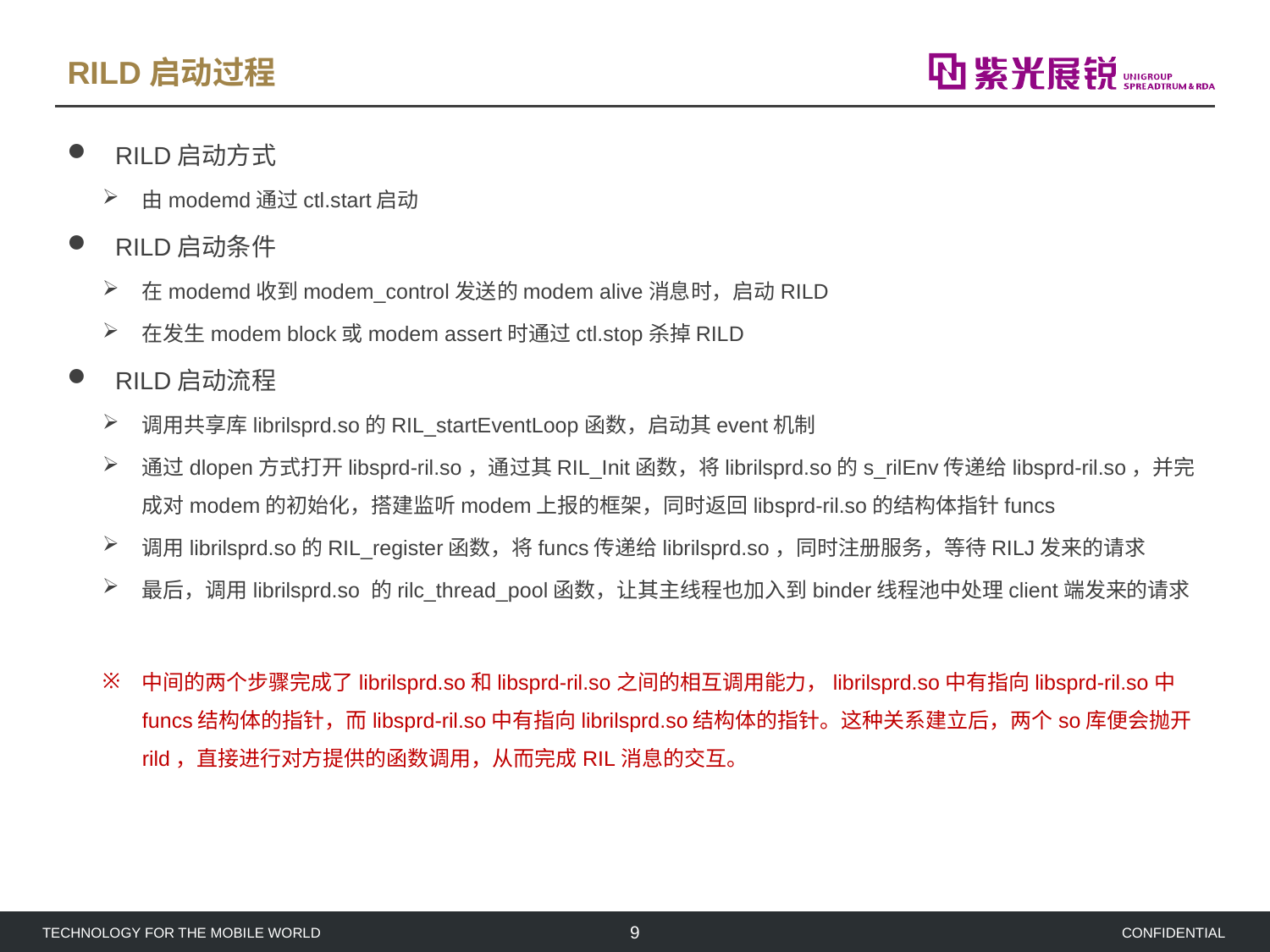

# RILD启动过程
RILD启动方式
由modemd通过ctl.start启动
RILD启动条件
在modemd收到modem_control发送的modem alive消息时，启动RILD
在发生modem block或modem assert时通过ctl.stop杀掉RILD
RILD启动流程
调用共享库librilsprd.so的RIL_startEventLoop函数，启动其event机制
通过dlopen方式打开libsprd-ril.so，通过其RIL_Init函数，将librilsprd.so的s_rilEnv传递给libsprd-ril.so，并完成对modem的初始化，搭建监听modem上报的框架，同时返回libsprd-ril.so的结构体指针funcs
调用librilsprd.so的RIL_register函数，将funcs传递给librilsprd.so，同时注册服务，等待RILJ发来的请求
最后，调用librilsprd.so 的rilc_thread_pool函数，让其主线程也加入到binder线程池中处理client端发来的请求

中间的两个步骤完成了librilsprd.so和libsprd-ril.so之间的相互调用能力，librilsprd.so中有指向libsprd-ril.so中funcs结构体的指针，而libsprd-ril.so中有指向librilsprd.so结构体的指针。这种关系建立后，两个so库便会抛开rild，直接进行对方提供的函数调用，从而完成RIL消息的交互。